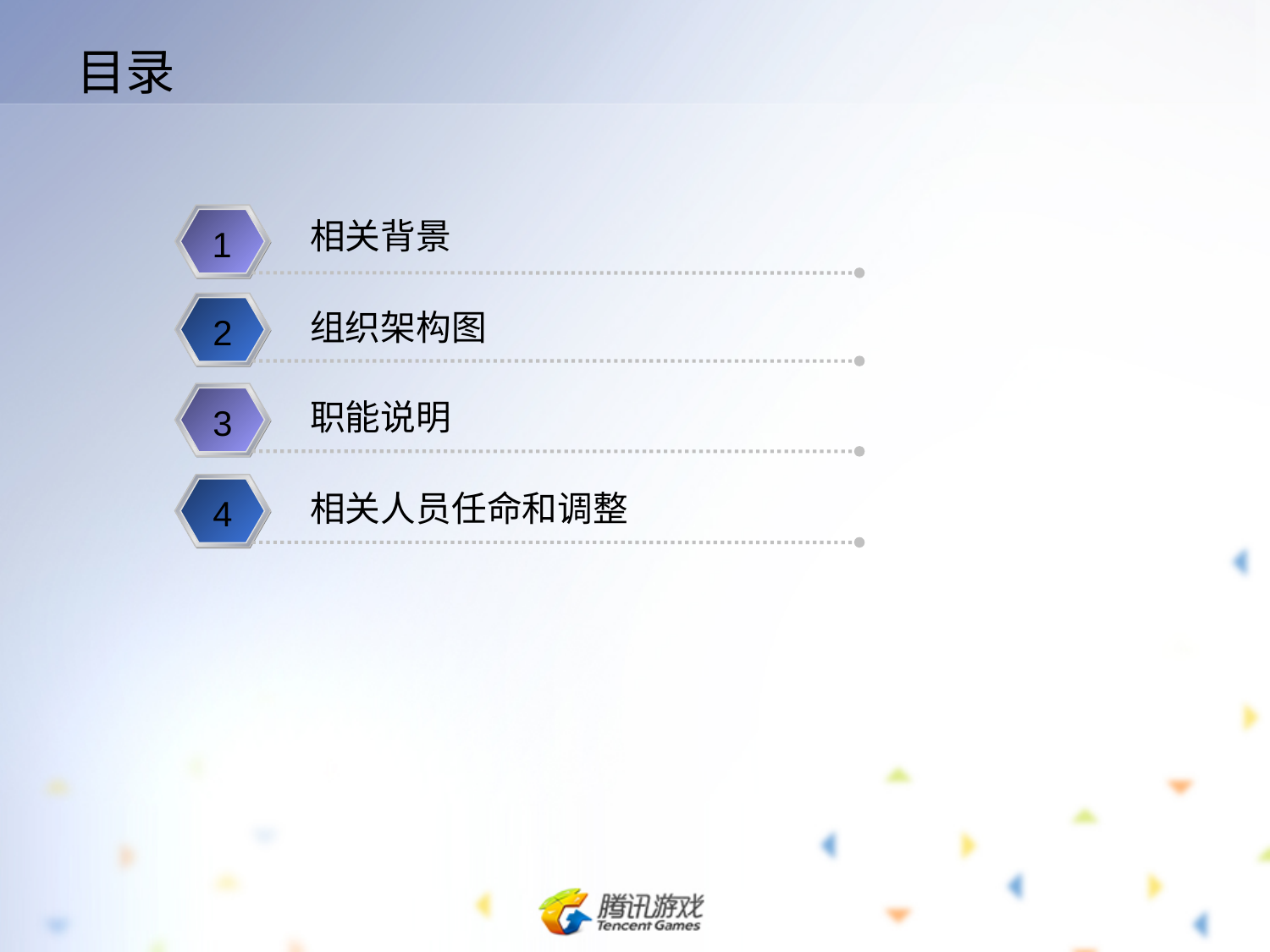

# 目录

相关背景
1

组织架构图
2

职能说明
3

相关人员任命和调整
4